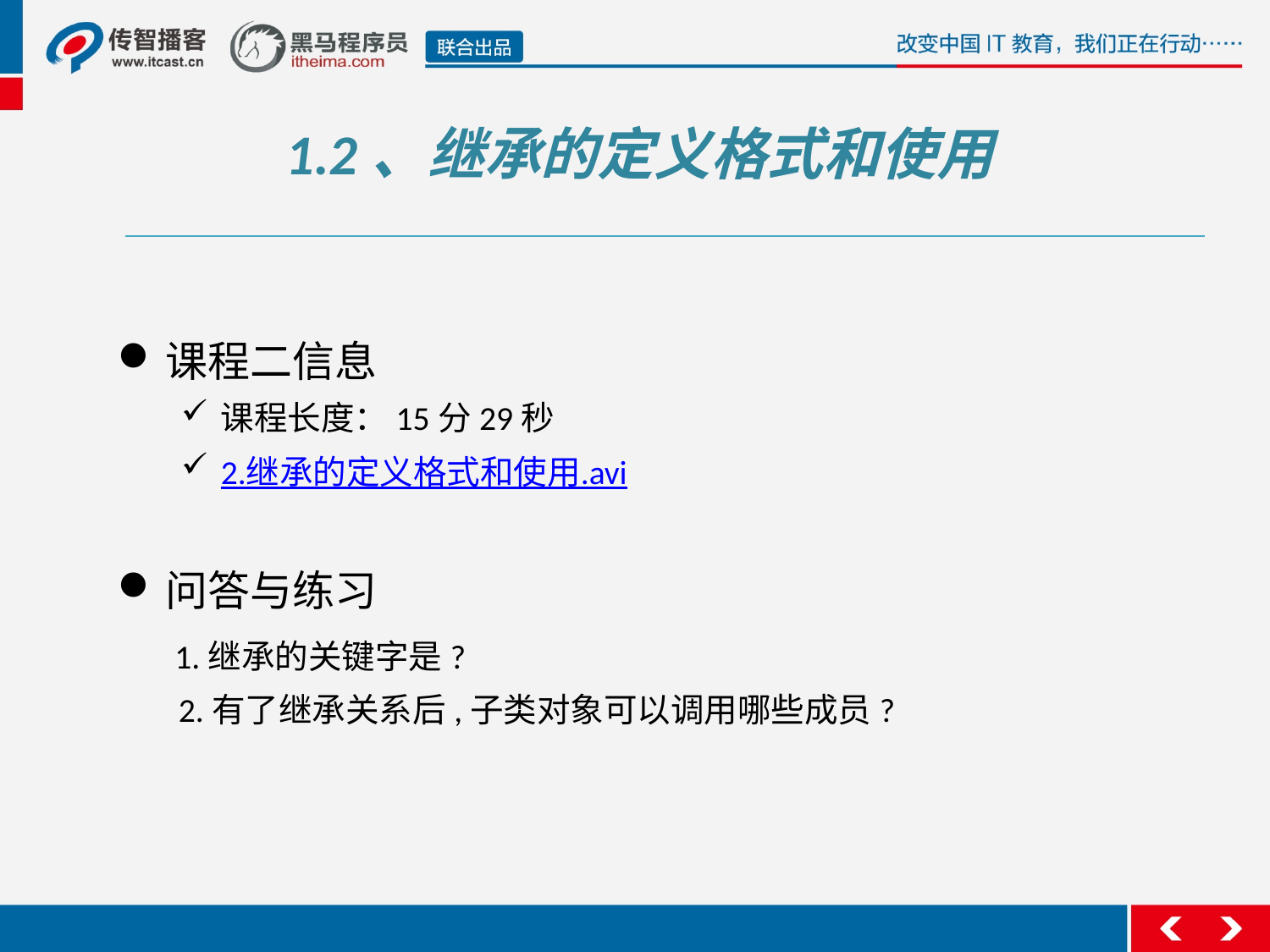

1.2、继承的定义格式和使用

课程二信息
课程长度：15分29秒
2.继承的定义格式和使用.avi

问答与练习
      1.继承的关键字是?
        2.有了继承关系后,子类对象可以调用哪些成员?